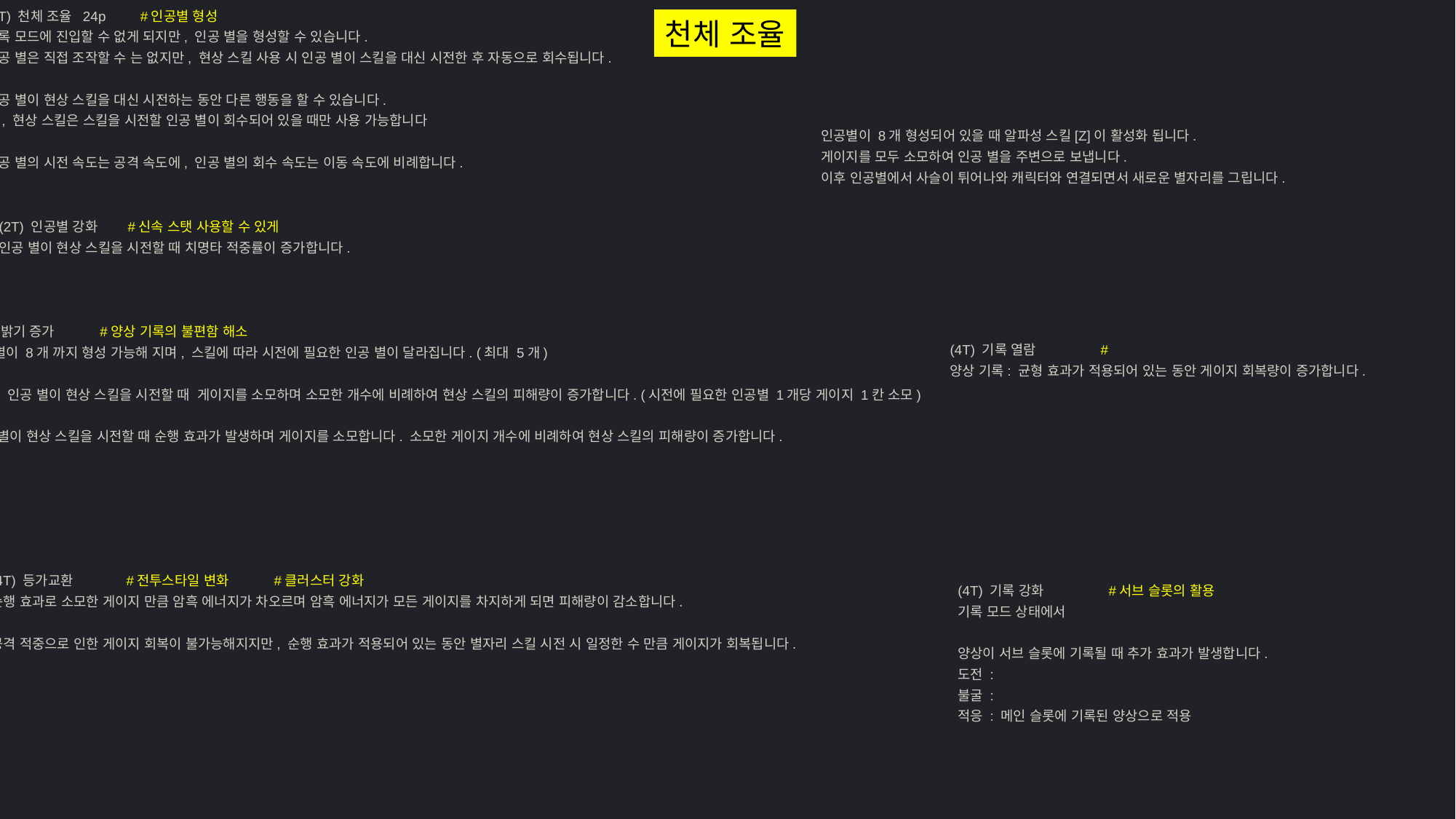

(1T) 천체 조율  24p         #인공별 형성
기록 모드에 진입할 수 없게 되지만, 인공 별을 형성할 수 있습니다.
인공 별은 직접 조작할 수 는 없지만, 현상 스킬 사용 시 인공 별이 스킬을 대신 시전한 후 자동으로 회수됩니다.

인공 별이 현상 스킬을 대신 시전하는 동안 다른 행동을 할 수 있습니다.
단, 현상 스킬은 스킬을 시전할 인공 별이 회수되어 있을 때만 사용 가능합니다

인공 별의 시전 속도는 공격 속도에, 인공 별의 회수 속도는 이동 속도에 비례합니다.
천체 조율
인공별이 8개 형성되어 있을 때 알파성 스킬[Z]이 활성화 됩니다.
게이지를 모두 소모하여 인공 별을 주변으로 보냅니다.
이후 인공별에서 사슬이 튀어나와 캐릭터와 연결되면서 새로운 별자리를 그립니다.

(2T) 인공별 강화       #신속 스탯 사용할 수 있게
인공 별이 현상 스킬을 시전할 때 치명타 적중률이 증가합니다.
(3T) 밝기 증가           #양상 기록의 불편함 해소
인공별이 8개 까지 형성 가능해 지며, 스킬에 따라 시전에 필요한 인공 별이 달라집니다. (최대 5개)

또한, 인공 별이 현상 스킬을 시전할 때  게이지를 소모하며 소모한 개수에 비례하여 현상 스킬의 피해량이 증가합니다. (시전에 필요한 인공별 1개당 게이지 1칸 소모)

인공 별이 현상 스킬을 시전할 때 순행 효과가 발생하며 게이지를 소모합니다. 소모한 게이지 개수에 비례하여 현상 스킬의 피해량이 증가합니다.
(4T) 기록 열람                #
양상 기록: 균형 효과가 적용되어 있는 동안 게이지 회복량이 증가합니다.
(4T) 등가교환             #전투스타일 변화           #클러스터 강화
순행 효과로 소모한 게이지 만큼 암흑 에너지가 차오르며 암흑 에너지가 모든 게이지를 차지하게 되면 피해량이 감소합니다.

공격 적중으로 인한 게이지 회복이 불가능해지지만, 순행 효과가 적용되어 있는 동안 별자리 스킬 시전 시 일정한 수 만큼 게이지가 회복됩니다.

(4T) 기록 강화                #서브 슬롯의 활용
기록 모드 상태에서

양상이 서브 슬롯에 기록될 때 추가 효과가 발생합니다.
도전 :
불굴 :
적응 : 메인 슬롯에 기록된 양상으로 적용